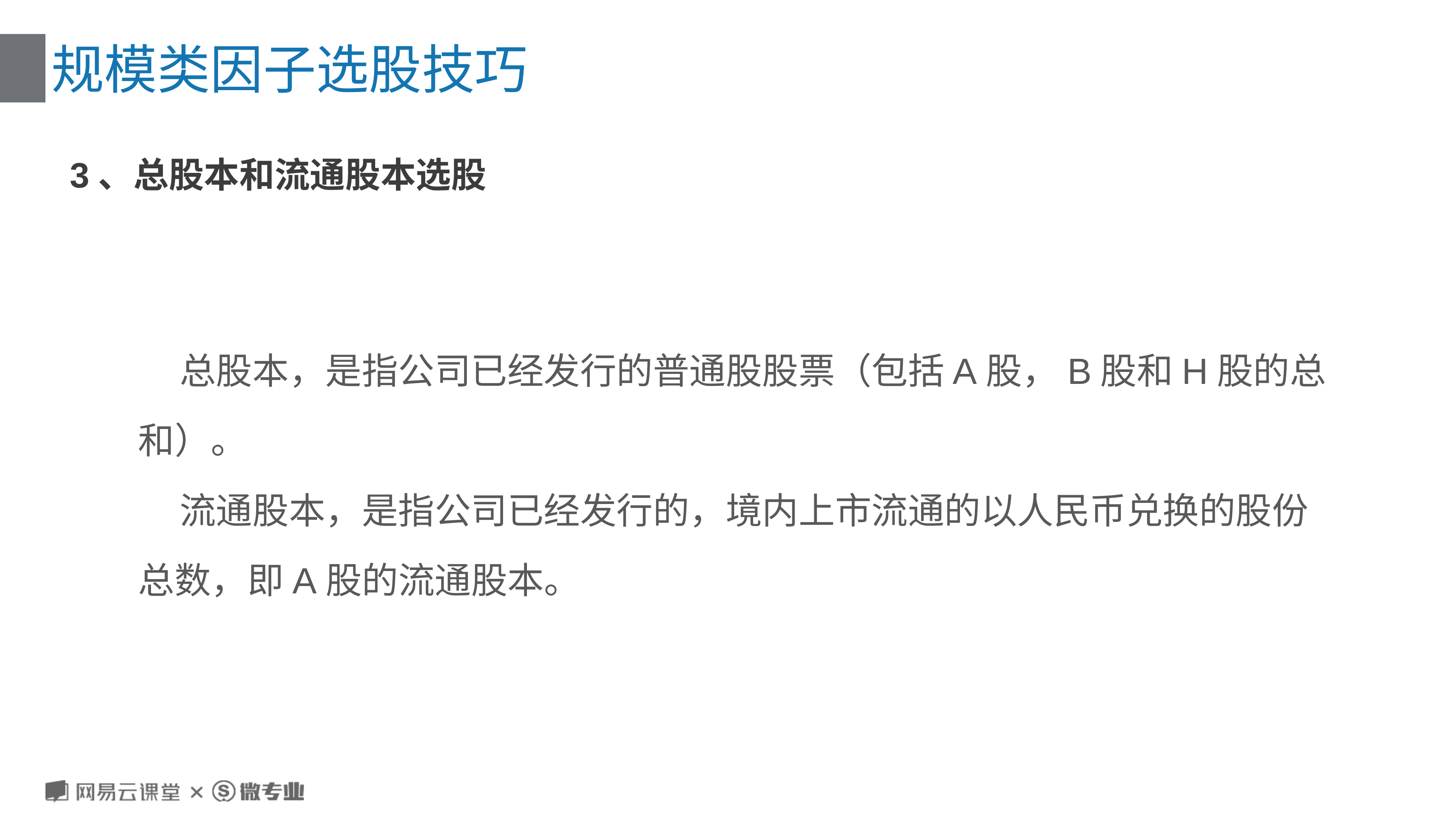

# 规模类因子选股技巧
3、总股本和流通股本选股
    总股本，是指公司已经发行的普通股股票（包括A股，B股和H股的总和）。
    流通股本，是指公司已经发行的，境内上市流通的以人民币兑换的股份总数，即A股的流通股本。